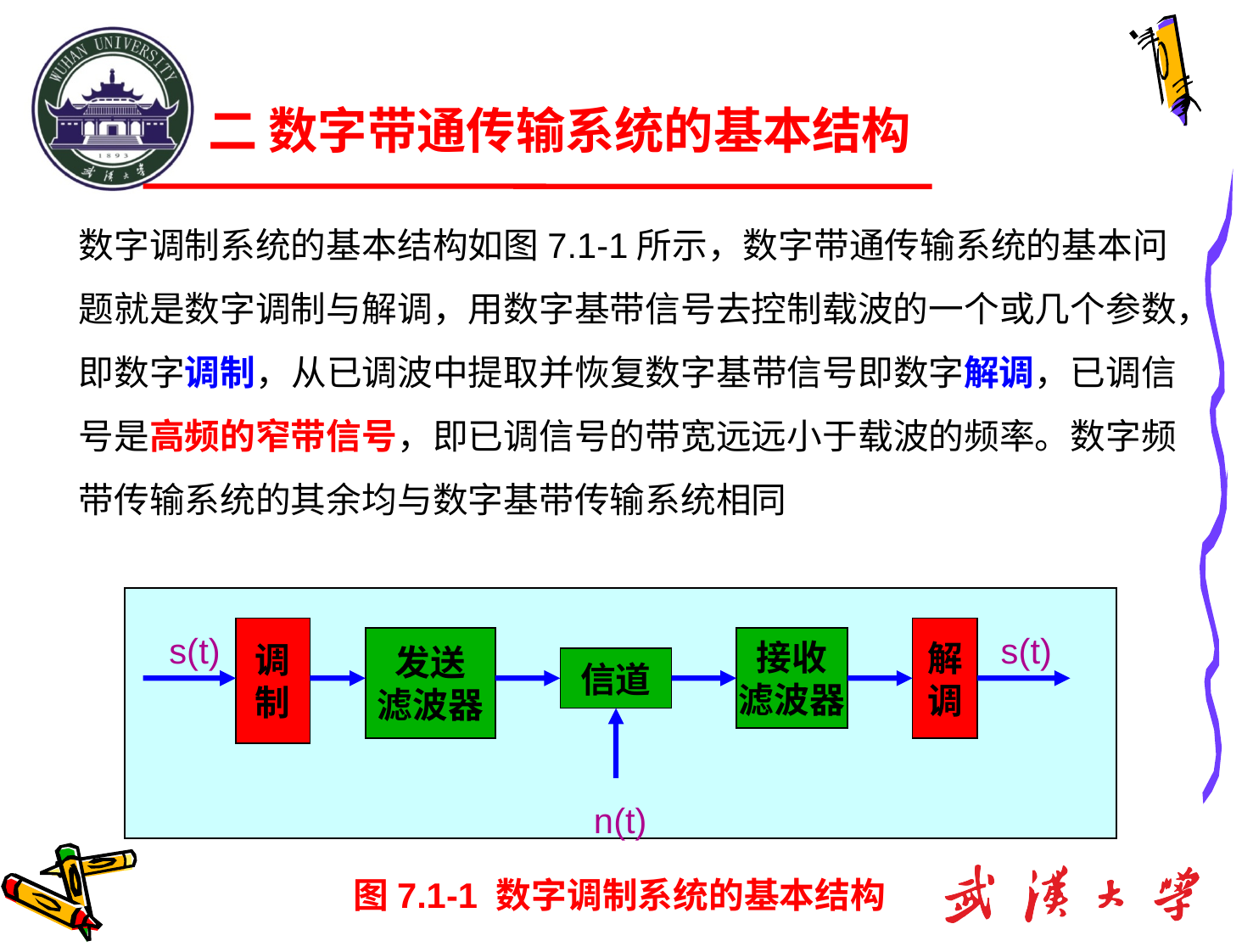

# 二 数字带通传输系统的基本结构
数字调制系统的基本结构如图7.1-1所示，数字带通传输系统的基本问题就是数字调制与解调，用数字基带信号去控制载波的一个或几个参数，即数字调制，从已调波中提取并恢复数字基带信号即数字解调，已调信号是高频的窄带信号，即已调信号的带宽远远小于载波的频率。数字频带传输系统的其余均与数字基带传输系统相同

s(t)                                                                                s(t)

n(t)
调
制
解
调
发送
滤波器
接收
滤波器
信道

图7.1-1 数字调制系统的基本结构